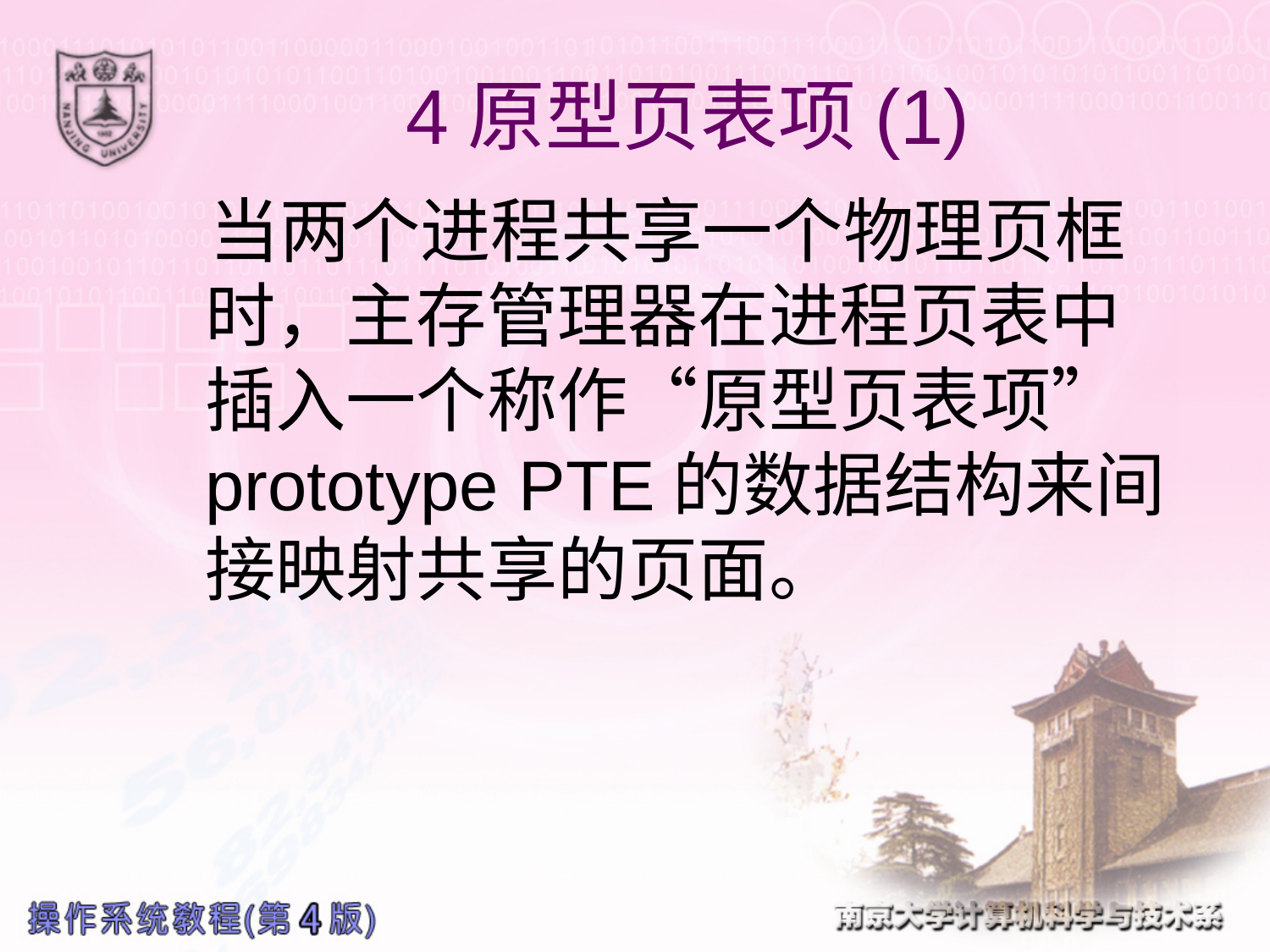

# 4原型页表项(1)
   当两个进程共享一个物理页框时，主存管理器在进程页表中插入一个称作“原型页表项”prototype PTE的数据结构来间接映射共享的页面。